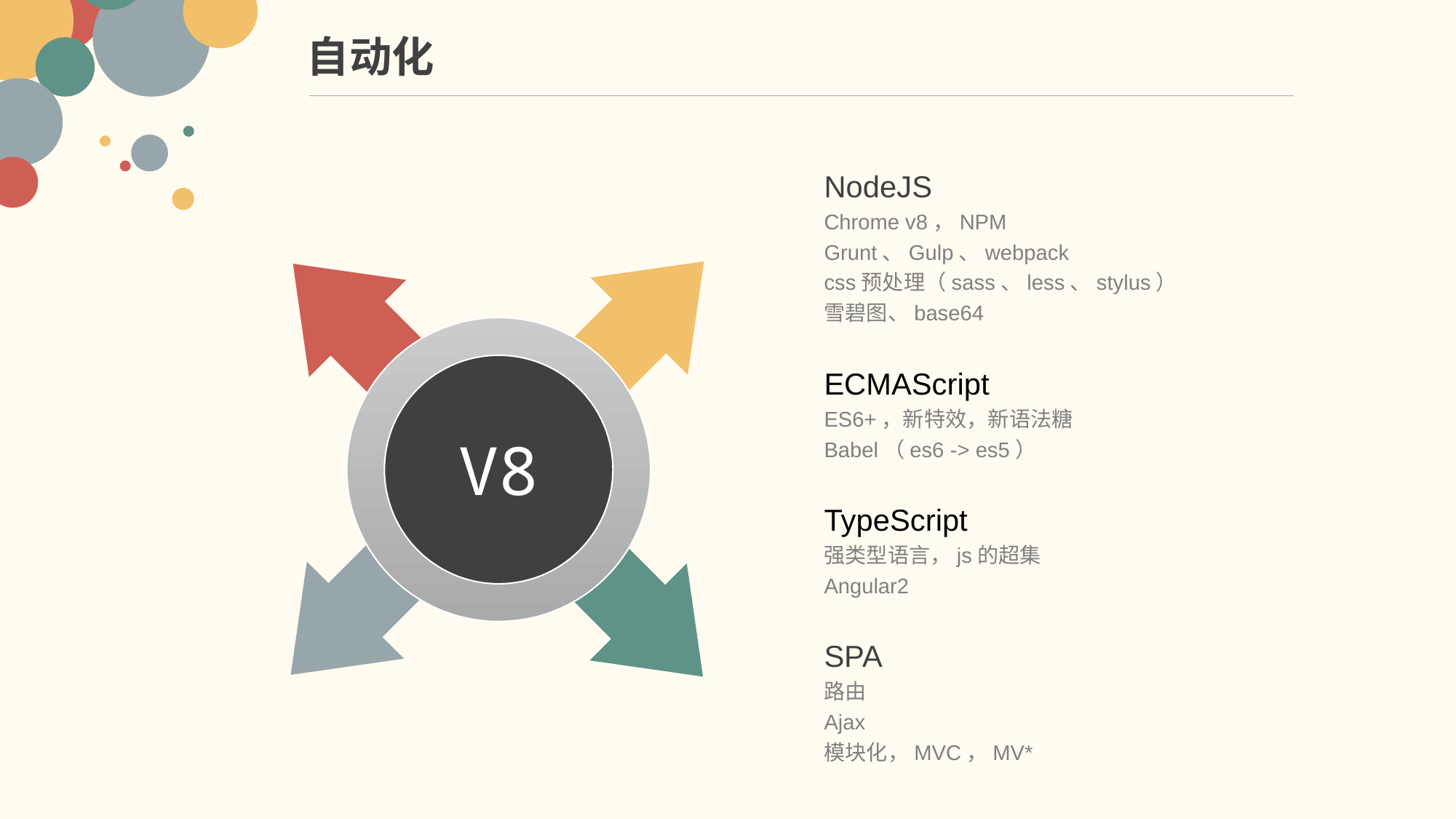

自动化
NodeJS
Chrome v8，NPM
Grunt、Gulp、webpack
css预处理（sass、less、stylus）
雪碧图、base64

ECMAScript
ES6+，新特效，新语法糖
Babel（es6 -> es5）
V8
TypeScript
强类型语言，js的超集
Angular2

SPA
路由
Ajax
模块化，MVC，MV*